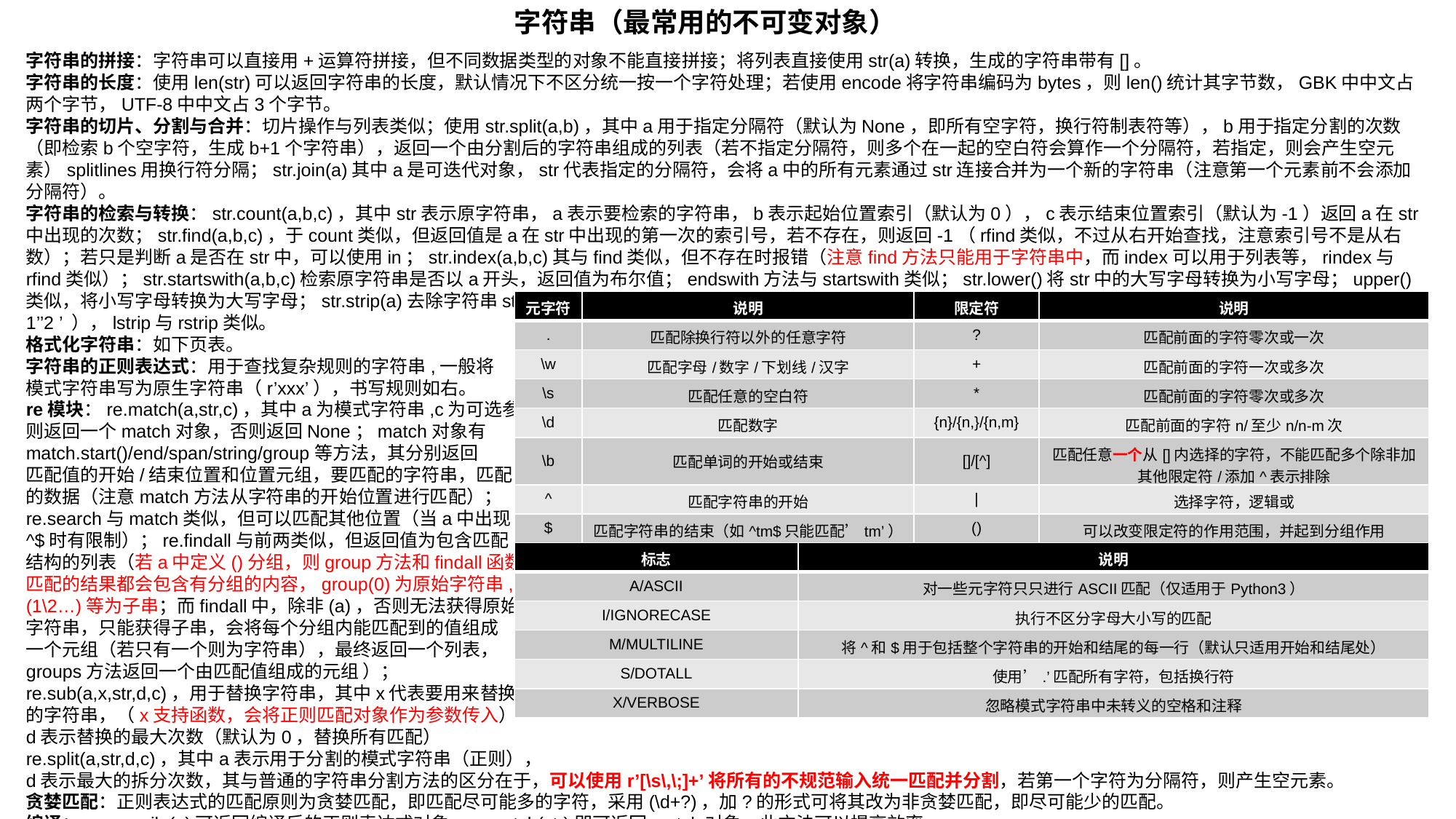

字符串（最常用的不可变对象）
字符串的拼接：字符串可以直接用+运算符拼接，但不同数据类型的对象不能直接拼接；将列表直接使用str(a)转换，生成的字符串带有[]。
字符串的长度：使用len(str)可以返回字符串的长度，默认情况下不区分统一按一个字符处理；若使用encode将字符串编码为bytes，则len()统计其字节数，GBK中中文占两个字节，UTF-8中中文占3个字节。
字符串的切片、分割与合并：切片操作与列表类似；使用str.split(a,b)，其中a用于指定分隔符（默认为None，即所有空字符，换行符制表符等），b用于指定分割的次数（即检索b个空字符，生成b+1个字符串），返回一个由分割后的字符串组成的列表（若不指定分隔符，则多个在一起的空白符会算作一个分隔符，若指定，则会产生空元素）splitlines用换行符分隔；str.join(a)其中a是可迭代对象，str代表指定的分隔符，会将a中的所有元素通过str连接合并为一个新的字符串（注意第一个元素前不会添加分隔符）。
字符串的检索与转换：str.count(a,b,c)，其中str表示原字符串，a表示要检索的字符串，b表示起始位置索引（默认为0），c表示结束位置索引（默认为-1）返回a在str中出现的次数；str.find(a,b,c)，于count类似，但返回值是a在str中出现的第一次的索引号，若不存在，则返回-1（rfind类似，不过从右开始查找，注意索引号不是从右数）；若只是判断a是否在str中，可以使用in；str.index(a,b,c)其与find类似，但不存在时报错（注意find方法只能用于字符串中，而index可以用于列表等，rindex与rfind类似）；str.startswith(a,b,c)检索原字符串是否以a开头，返回值为布尔值；endswith方法与startswith类似；str.lower()将str中的大写字母转换为小写字母；upper()类似，将小写字母转换为大写字母；str.strip(a)去除字符串str左右两端的字符，其中a为指定要去除的字符（默认去除空格、制表符等空字符，如指定’12’将去除所有的’1’’2 ’ ），lstrip与rstrip类似。
格式化字符串：如下页表。
字符串的正则表达式：用于查找复杂规则的字符串,一般将
模式字符串写为原生字符串（r’xxx’），书写规则如右。
re模块：re.match(a,str,c)，其中a为模式字符串,c为可选参数,，表示标志位，如右表，若匹配成功,
则返回一个match对象，否则返回None；match对象有
match.start()/end/span/string/group等方法，其分别返回
匹配值的开始/结束位置和位置元组，要匹配的字符串，匹配
的数据（注意match方法从字符串的开始位置进行匹配）；
re.search与match类似，但可以匹配其他位置（当a中出现
^$时有限制）；re.findall与前两类似，但返回值为包含匹配
结构的列表（若a中定义()分组，则group方法和findall函数
匹配的结果都会包含有分组的内容，group(0)为原始字符串,
(1\2…)等为子串；而findall中，除非(a)，否则无法获得原始
字符串，只能获得子串，会将每个分组内能匹配到的值组成
一个元组（若只有一个则为字符串），最终返回一个列表，
groups方法返回一个由匹配值组成的元组 ）；
re.sub(a,x,str,d,c)，用于替换字符串，其中x代表要用来替换
的字符串，（x支持函数，会将正则匹配对象作为参数传入）
d表示替换的最大次数（默认为0，替换所有匹配）
re.split(a,str,d,c)，其中a表示用于分割的模式字符串（正则），
d表示最大的拆分次数，其与普通的字符串分割方法的区分在于，可以使用r’[\s\,\;]+’将所有的不规范输入统一匹配并分割，若第一个字符为分隔符，则产生空元素。
贪婪匹配：正则表达式的匹配原则为贪婪匹配，即匹配尽可能多的字符，采用(\d+?)，加?的形式可将其改为非贪婪匹配，即尽可能少的匹配。
编译：re.compile(a)可返回编译后的正则表达式对象，a.match(str)即可返回match对象，此方法可以提高效率。

| 元字符 | 说明 | 限定符 | 说明 |
| --- | --- | --- | --- |
| . | 匹配除换行符以外的任意字符 | ? | 匹配前面的字符零次或一次 |
| \w | 匹配字母/数字/下划线/汉字 | + | 匹配前面的字符一次或多次 |
| \s | 匹配任意的空白符 | \* | 匹配前面的字符零次或多次 |
| \d | 匹配数字 | {n}/{n,}/{n,m} | 匹配前面的字符n/至少n/n-m次 |
| \b | 匹配单词的开始或结束 | []/[^] | 匹配任意一个从[]内选择的字符，不能匹配多个除非加其他限定符/添加^表示排除 |
| ^ | 匹配字符串的开始 | | | 选择字符，逻辑或 |
| $ | 匹配字符串的结束（如^tm$只能匹配’tm’） | () | 可以改变限定符的作用范围，并起到分组作用 |
| 标志 | 说明 |
| --- | --- |
| A/ASCII | 对一些元字符只只进行ASCII匹配（仅适用于Python3） |
| I/IGNORECASE | 执行不区分字母大小写的匹配 |
| M/MULTILINE | 将^和$用于包括整个字符串的开始和结尾的每一行（默认只适用开始和结尾处） |
| S/DOTALL | 使用’.’匹配所有字符，包括换行符 |
| X/VERBOSE | 忽略模式字符串中未转义的空格和注释 |